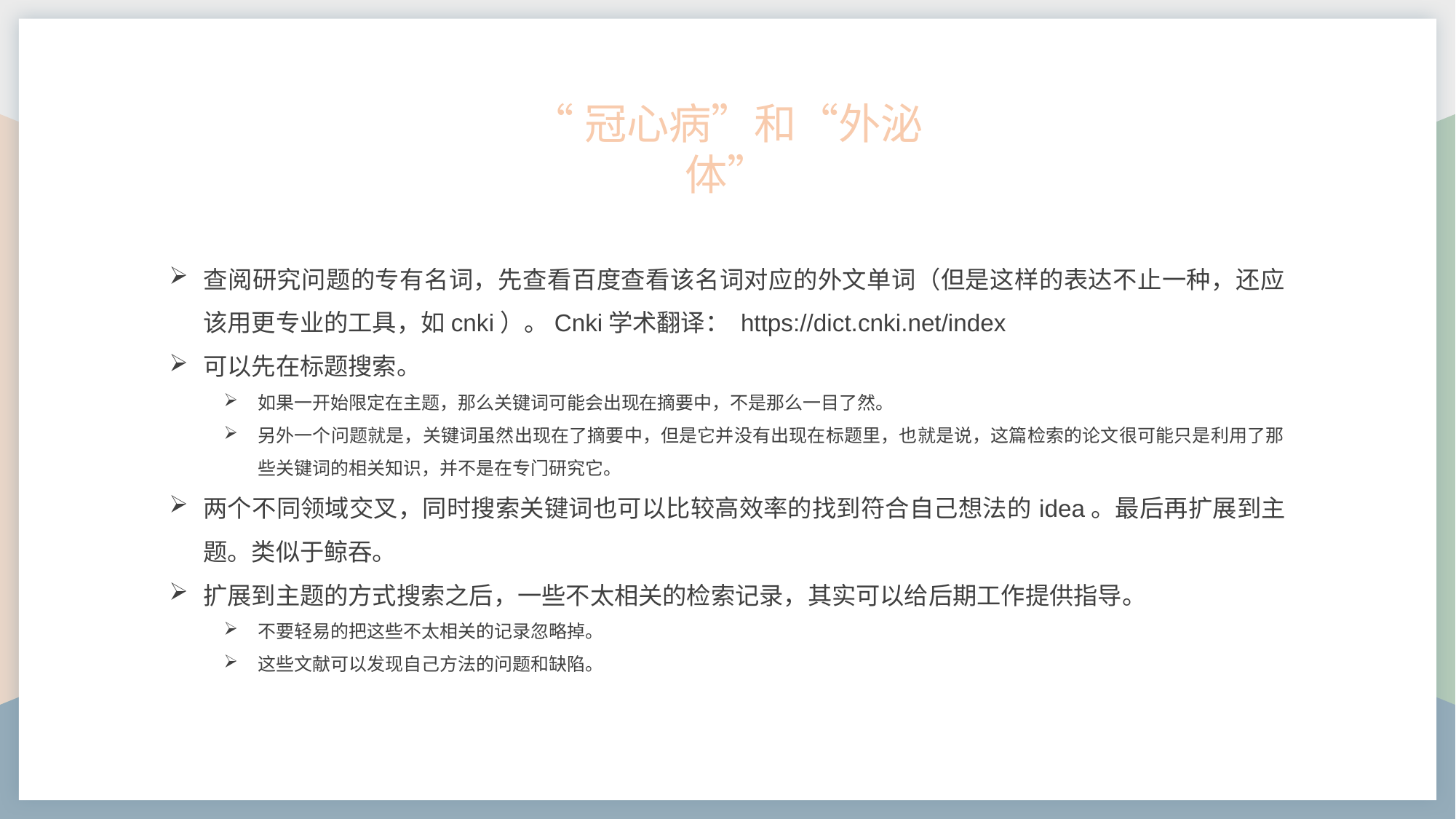

“冠心病”和“外泌体”

查阅研究问题的专有名词，先查看百度查看该名词对应的外文单词（但是这样的表达不止一种，还应该用更专业的工具，如cnki）。Cnki学术翻译： https://dict.cnki.net/index
可以先在标题搜索。
如果一开始限定在主题，那么关键词可能会出现在摘要中，不是那么一目了然。
另外一个问题就是，关键词虽然出现在了摘要中，但是它并没有出现在标题里，也就是说，这篇检索的论文很可能只是利用了那些关键词的相关知识，并不是在专门研究它。
两个不同领域交叉，同时搜索关键词也可以比较高效率的找到符合自己想法的idea。最后再扩展到主题。类似于鲸吞。
扩展到主题的方式搜索之后，一些不太相关的检索记录，其实可以给后期工作提供指导。
不要轻易的把这些不太相关的记录忽略掉。
这些文献可以发现自己方法的问题和缺陷。